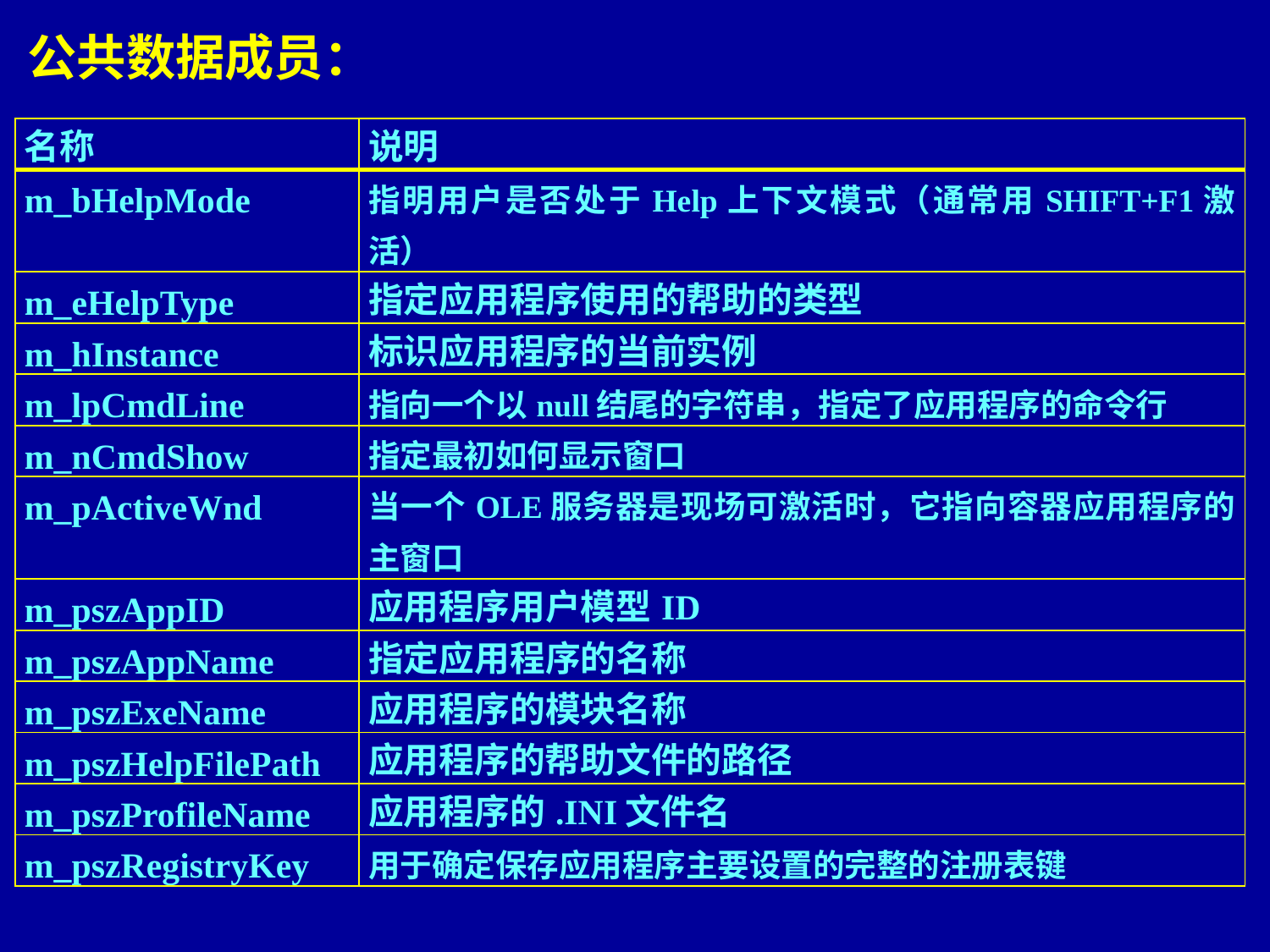

# 公共数据成员：
| 名称 | 说明 |
| --- | --- |
| m\_bHelpMode | 指明用户是否处于Help上下文模式（通常用SHIFT+F1激活） |
| m\_eHelpType | 指定应用程序使用的帮助的类型 |
| m\_hInstance | 标识应用程序的当前实例 |
| m\_lpCmdLine | 指向一个以null结尾的字符串，指定了应用程序的命令行 |
| m\_nCmdShow | 指定最初如何显示窗口 |
| m\_pActiveWnd | 当一个OLE服务器是现场可激活时，它指向容器应用程序的主窗口 |
| m\_pszAppID | 应用程序用户模型ID |
| m\_pszAppName | 指定应用程序的名称 |
| m\_pszExeName | 应用程序的模块名称 |
| m\_pszHelpFilePath | 应用程序的帮助文件的路径 |
| m\_pszProfileName | 应用程序的.INI文件名 |
| m\_pszRegistryKey | 用于确定保存应用程序主要设置的完整的注册表键 |